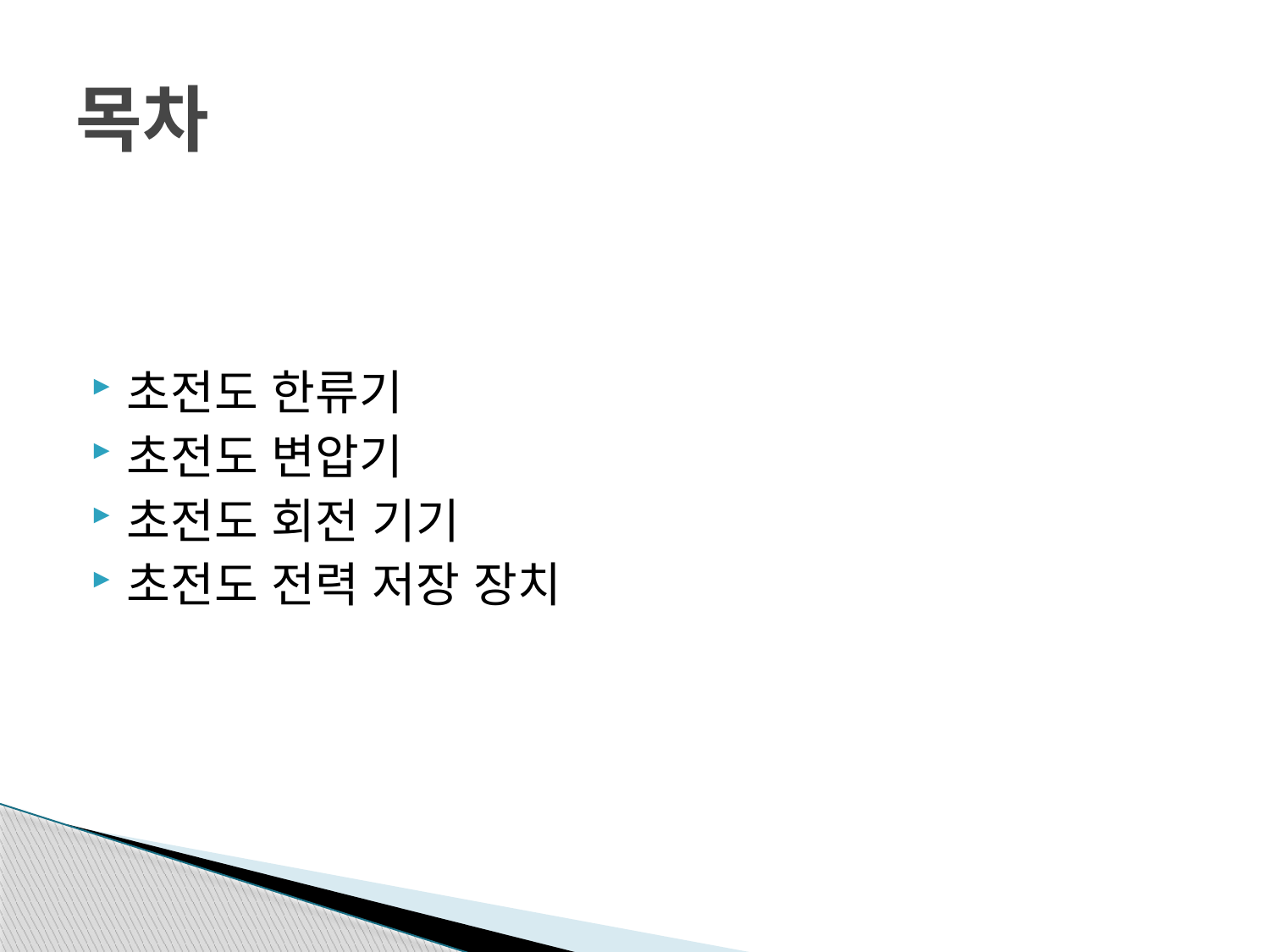

# 목차
초전도 한류기
초전도 변압기
초전도 회전 기기
초전도 전력 저장 장치